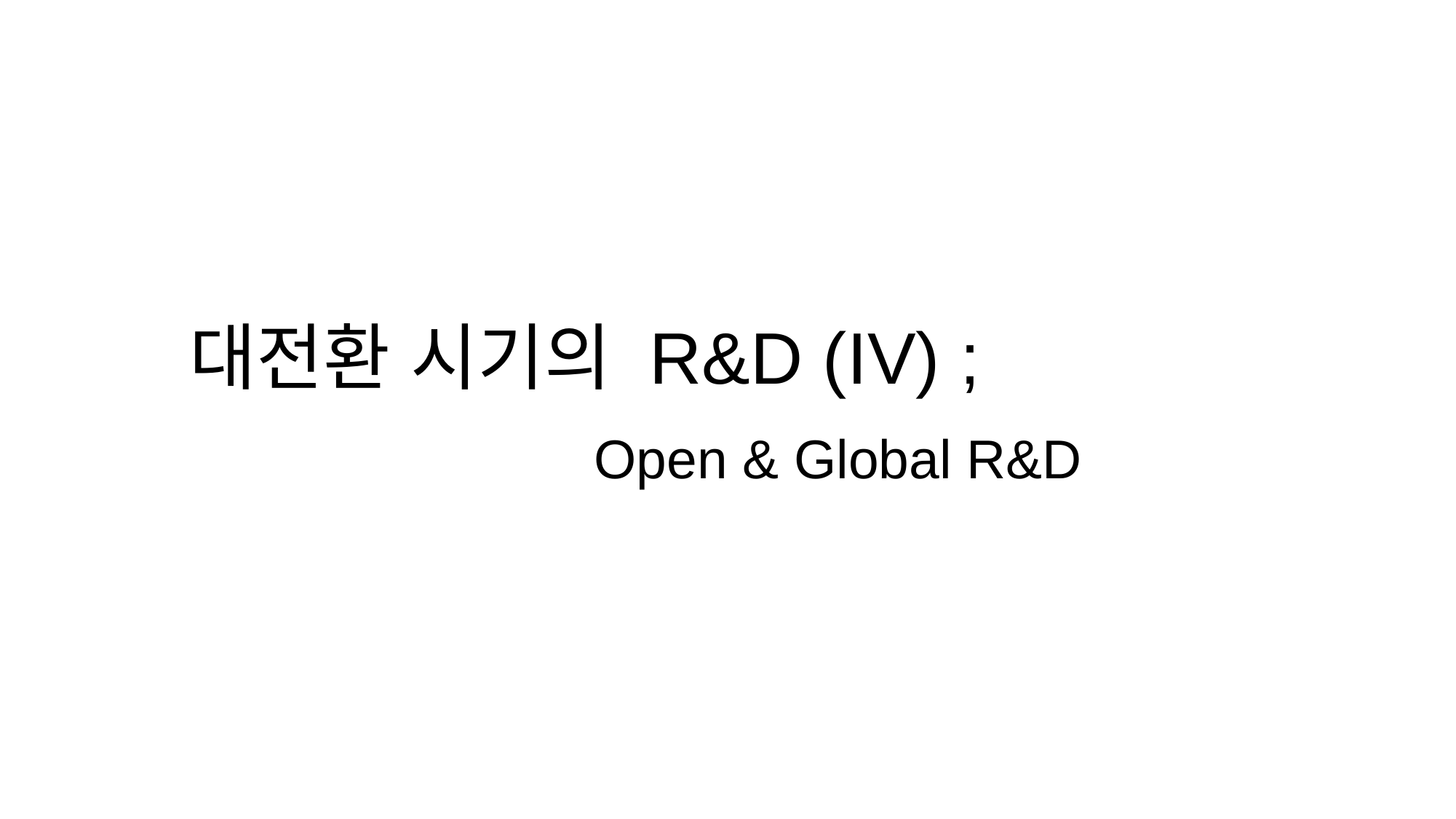

# 대전환 시기의 R&D (IV) ; Open & Global R&D